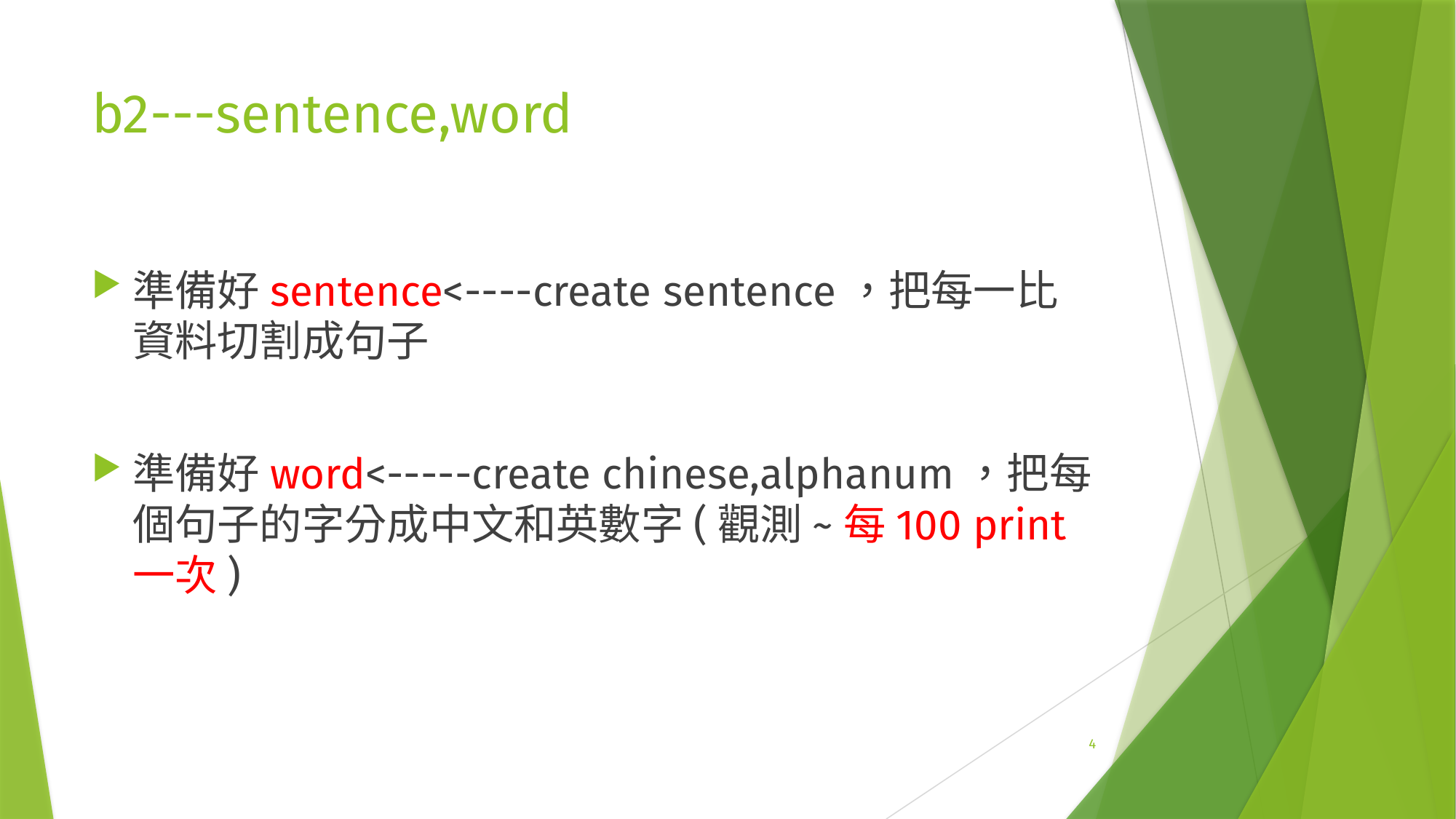

# b2---sentence,word
準備好sentence<----create sentence，把每一比資料切割成句子

準備好word<-----create chinese,alphanum，把每個句子的字分成中文和英數字(觀測~每100 print一次)

4